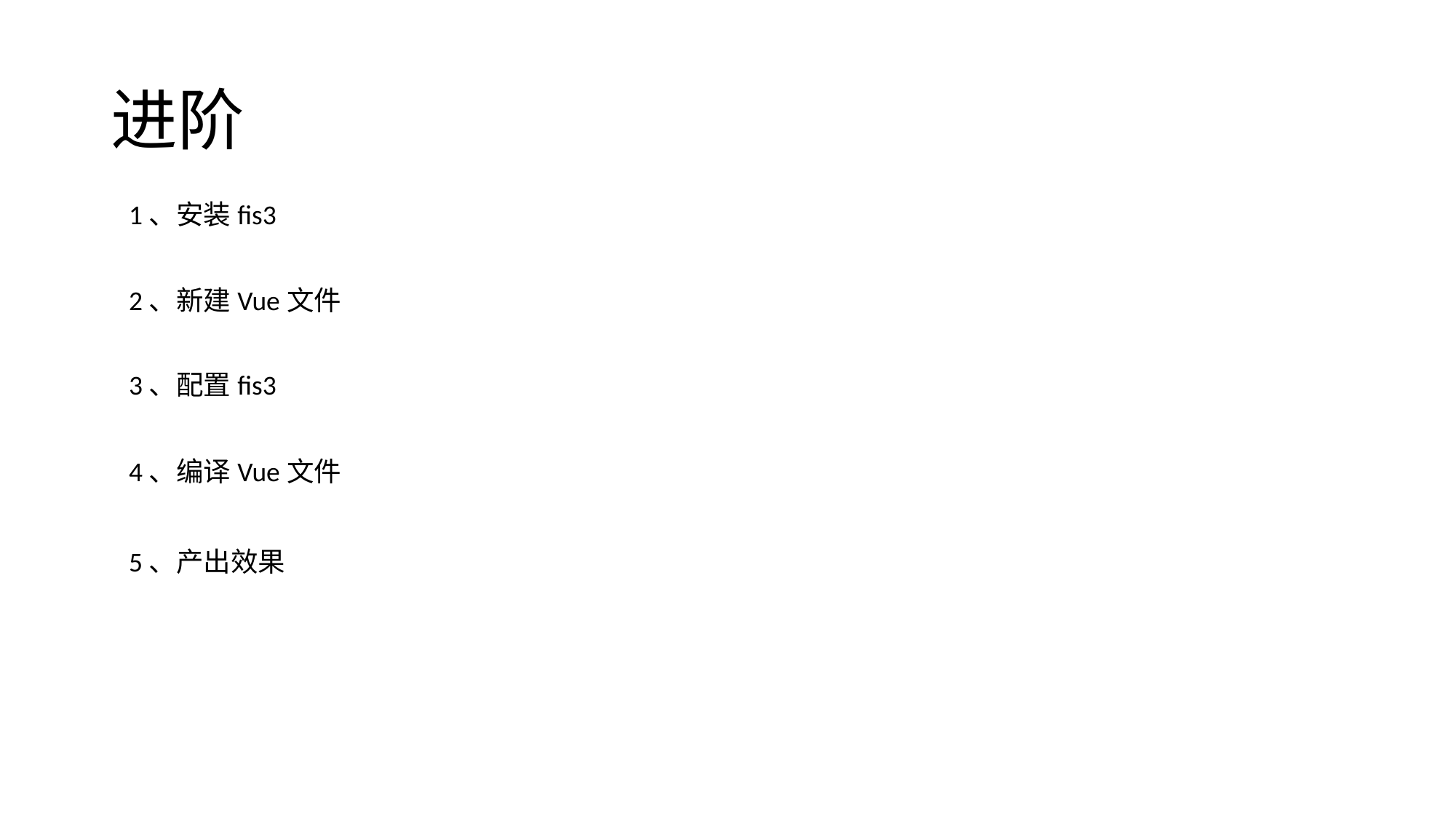

# 进阶
1、安装fis3
2、新建Vue文件
3、配置fis3
4、编译Vue文件
5、产出效果